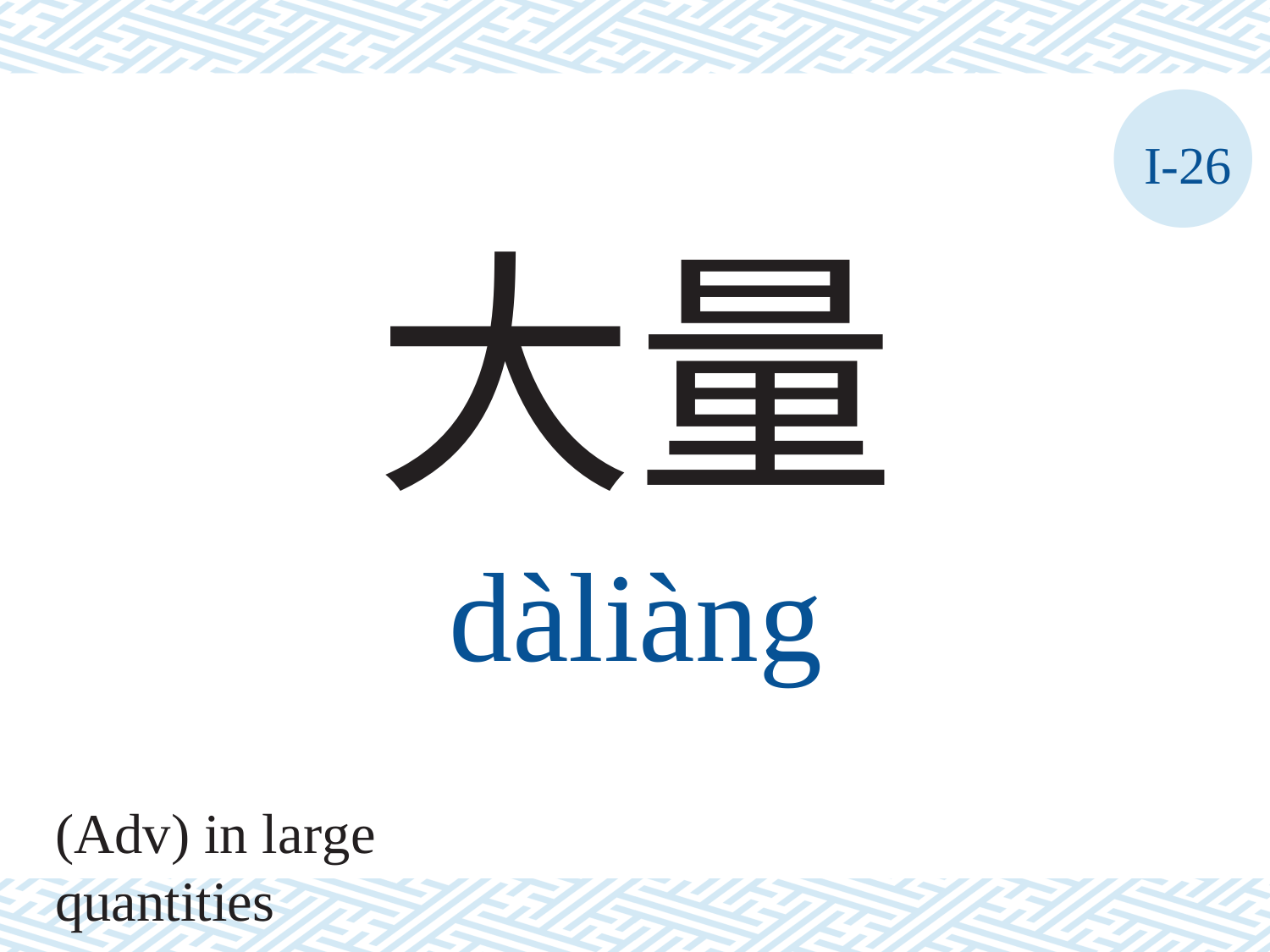

I-26
大量
dàliàng
(Adv) in large quantities